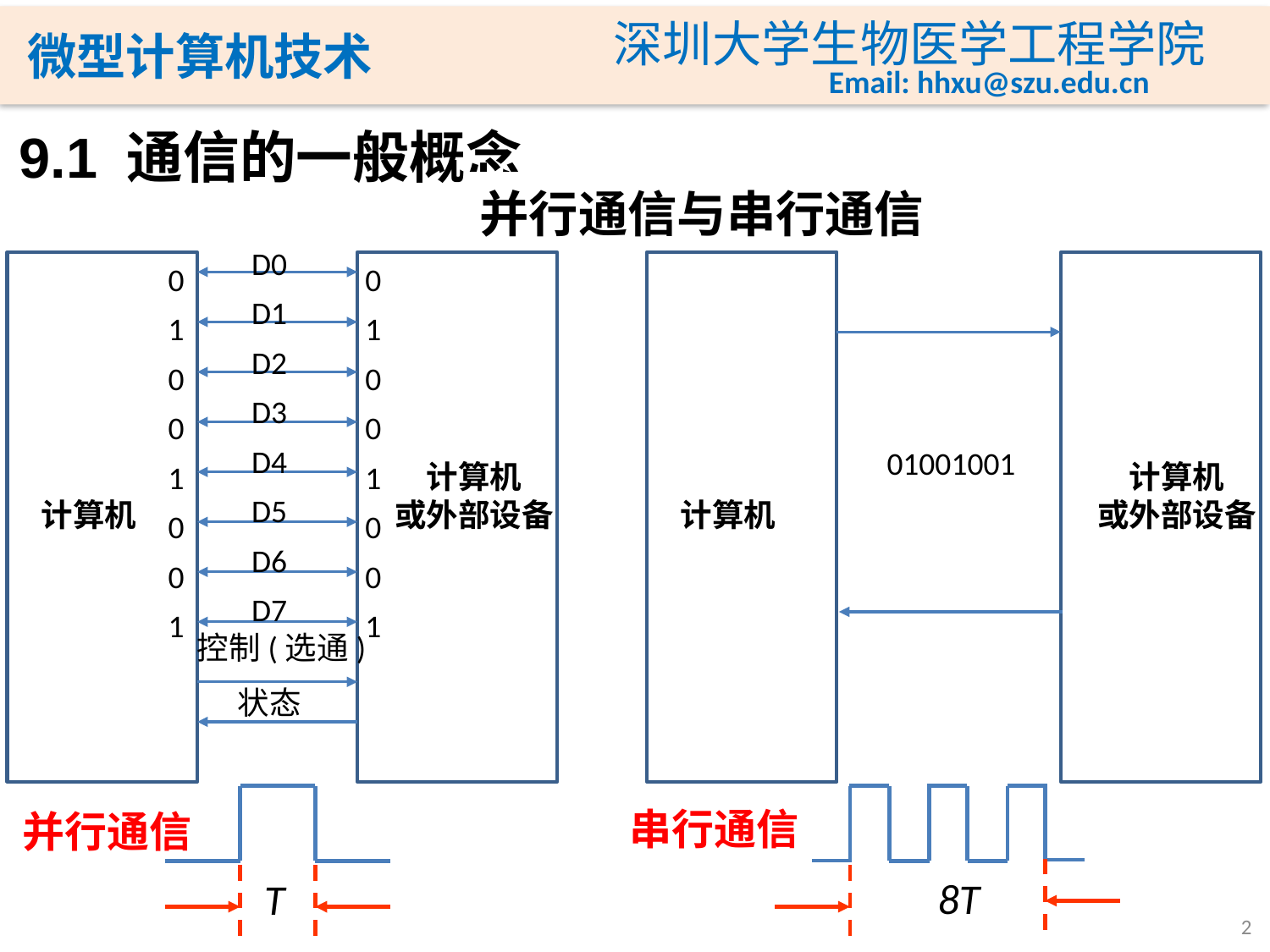

9.1 通信的一般概念
并行通信与串行通信
D0
D1
D2
D3
D4
D5
D6
D7
0
1
0
0
1
0
0
1
0
1
0
0
1
0
0
1

01001001
计算机
或外部设备
计算机
或外部设备
计算机
计算机
控制(选通)
状态
串行通信
并行通信
8T
T
2